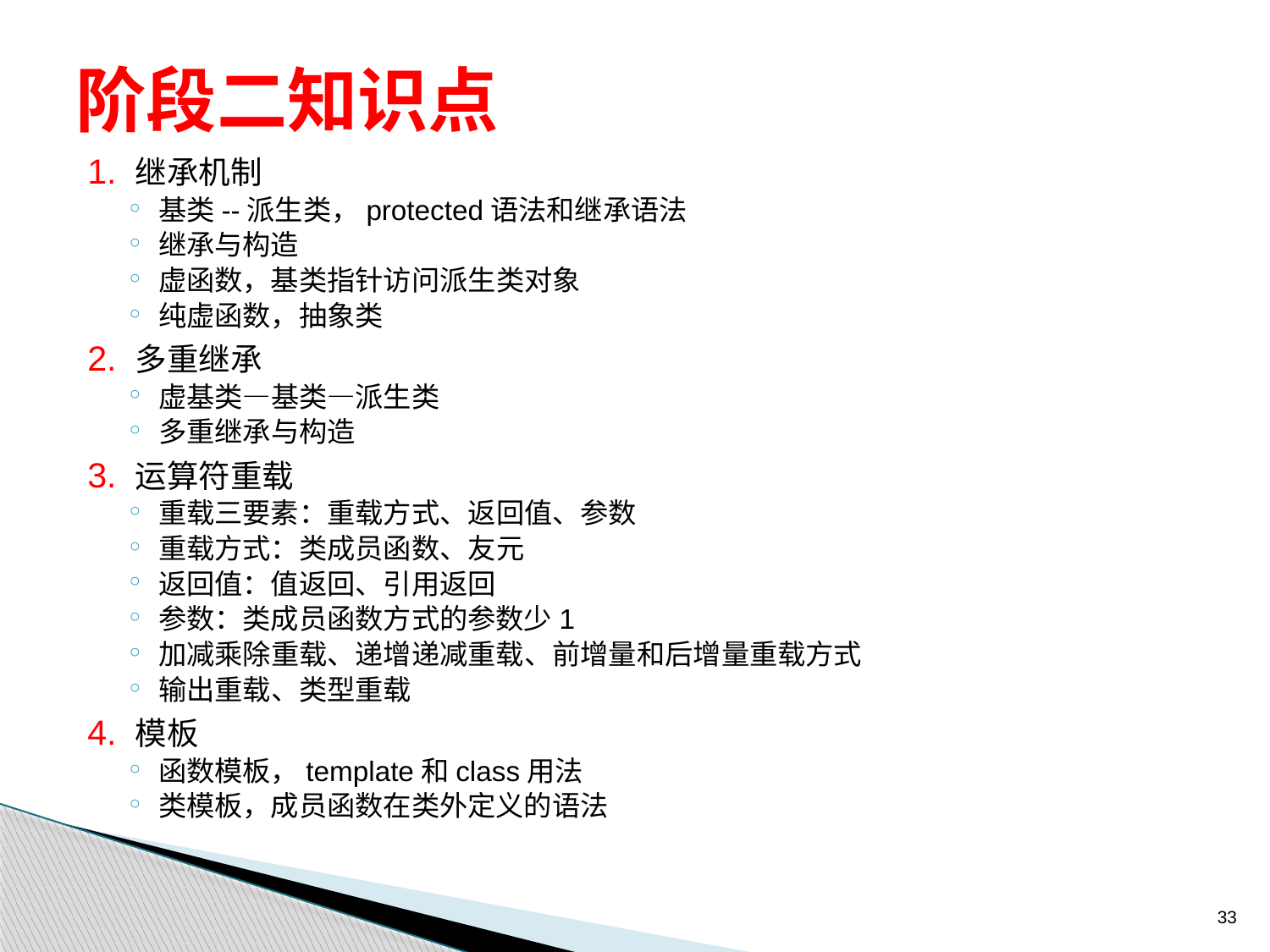

# 阶段二知识点
继承机制
基类--派生类，protected语法和继承语法
继承与构造
虚函数，基类指针访问派生类对象
纯虚函数，抽象类
多重继承
虚基类—基类—派生类
多重继承与构造
运算符重载
重载三要素：重载方式、返回值、参数
重载方式：类成员函数、友元
返回值：值返回、引用返回
参数：类成员函数方式的参数少1
加减乘除重载、递增递减重载、前增量和后增量重载方式
输出重载、类型重载
模板
函数模板，template和class用法
类模板，成员函数在类外定义的语法

33